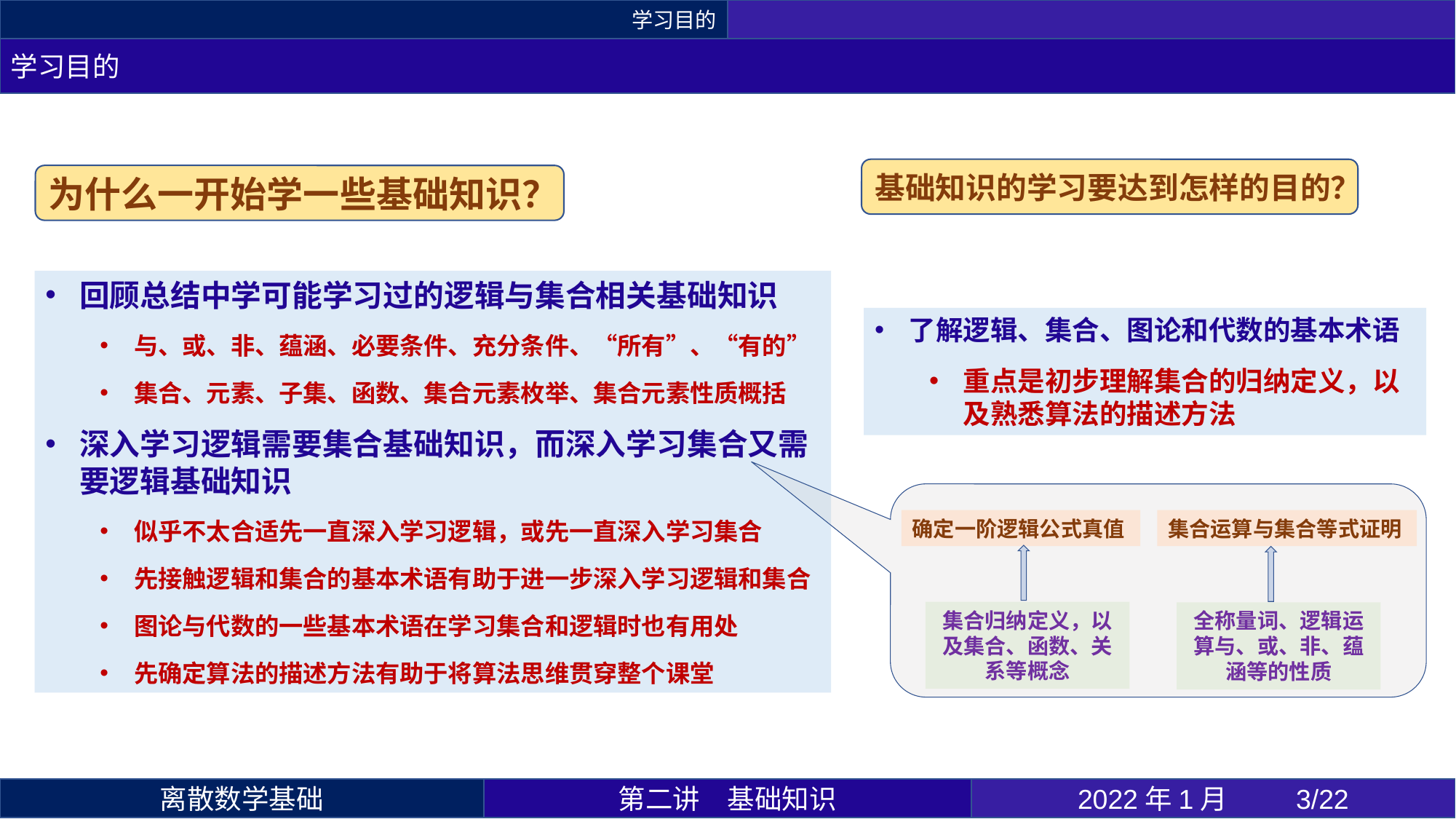

学习目的

学习目的
基础知识的学习要达到怎样的目的？
为什么一开始学一些基础知识？
回顾总结中学可能学习过的逻辑与集合相关基础知识
与、或、非、蕴涵、必要条件、充分条件、“所有”、“有的”
集合、元素、子集、函数、集合元素枚举、集合元素性质概括
深入学习逻辑需要集合基础知识，而深入学习集合又需要逻辑基础知识
似乎不太合适先一直深入学习逻辑，或先一直深入学习集合
先接触逻辑和集合的基本术语有助于进一步深入学习逻辑和集合
图论与代数的一些基本术语在学习集合和逻辑时也有用处
先确定算法的描述方法有助于将算法思维贯穿整个课堂
了解逻辑、集合、图论和代数的基本术语
重点是初步理解集合的归纳定义，以及熟悉算法的描述方法

确定一阶逻辑公式真值
集合运算与集合等式证明

集合归纳定义，以及集合、函数、关系等概念
全称量词、逻辑运算与、或、非、蕴涵等的性质
离散数学基础
第二讲	基础知识
2022年1月 	3/22